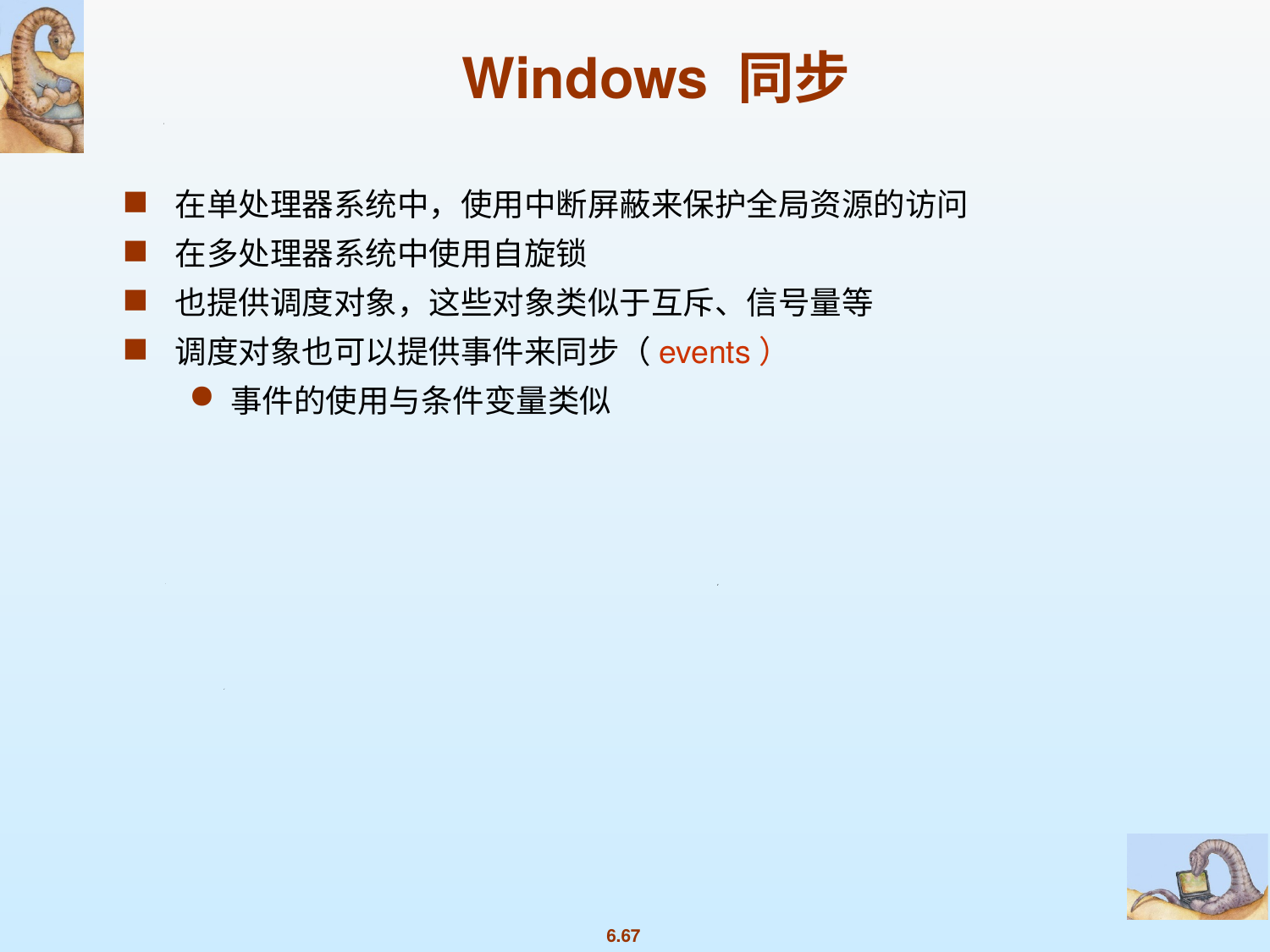

在单处理器系统中，使用中断屏蔽来保护全局资源的访问
在多处理器系统中使用自旋锁
也提供调度对象，这些对象类似于互斥、信号量等
调度对象也可以提供事件来同步（events）
事件的使用与条件变量类似
Windows 同步